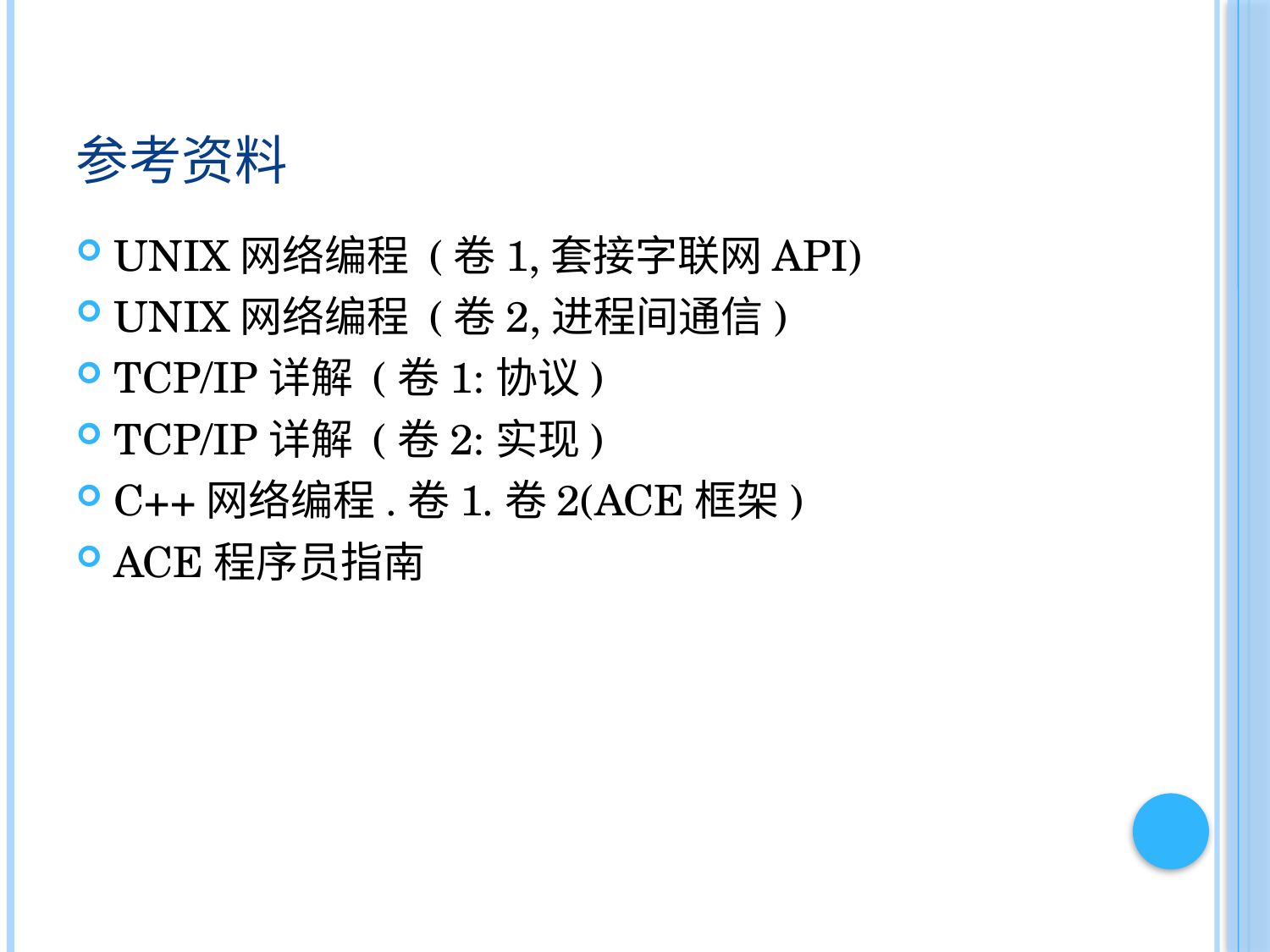

# 参考资料
UNIX网络编程 (卷1,套接字联网API)
UNIX网络编程 (卷2,进程间通信)
TCP/IP详解 (卷1:协议)
TCP/IP详解 (卷2:实现)
C++网络编程.卷1.卷2(ACE框架)
ACE程序员指南